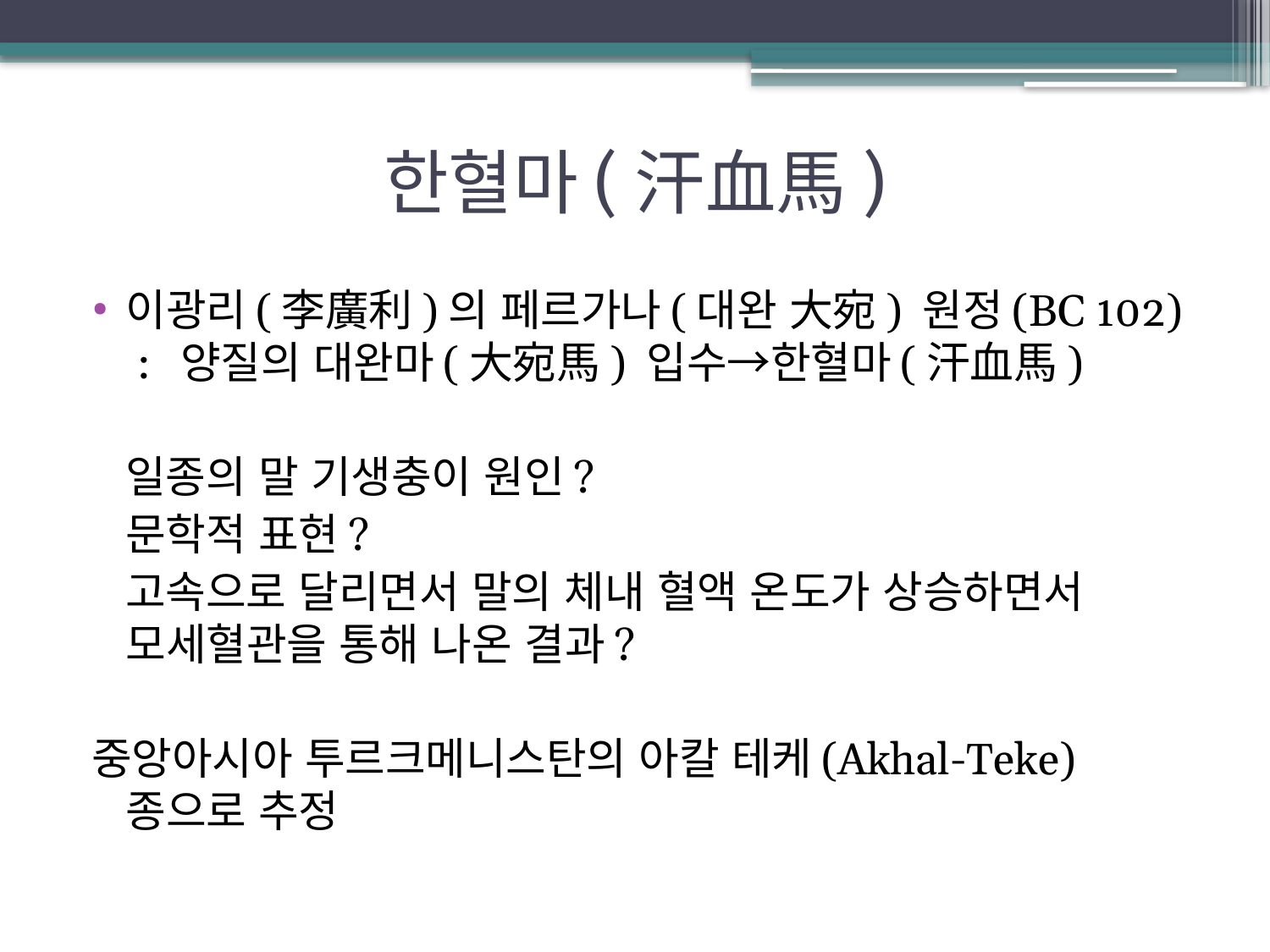

# 한혈마(汗血馬)
이광리(李廣利)의 페르가나(대완 大宛) 원정(BC 102)  :  양질의 대완마(大宛馬) 입수→한혈마(汗血馬)

  일종의 말 기생충이 원인?
  문학적 표현?
  고속으로 달리면서 말의 체내 혈액 온도가 상승하면서 모세혈관을 통해 나온 결과?

중앙아시아 투르크메니스탄의 아칼 테케(Akhal-Teke)종으로 추정